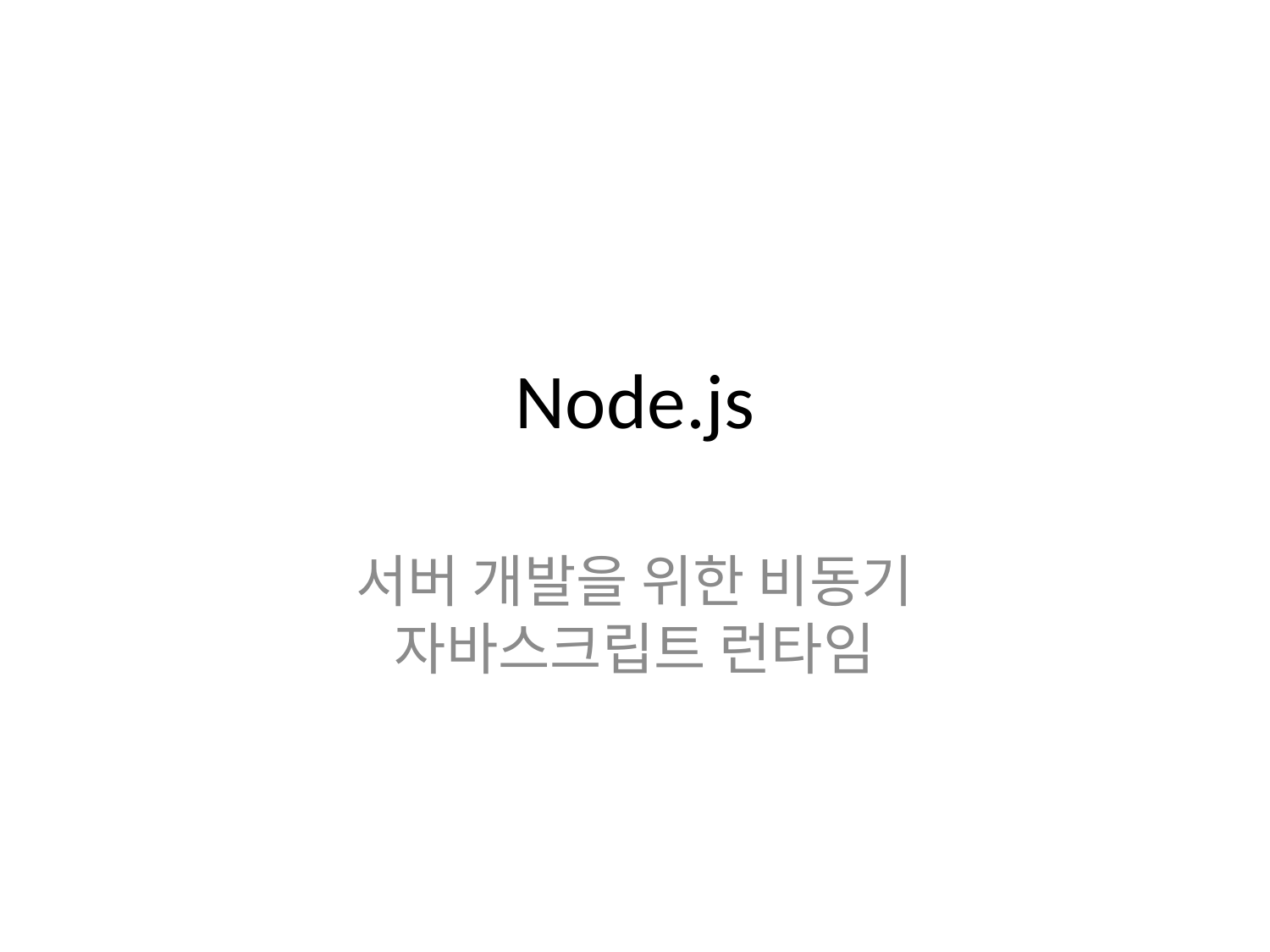

# Node.js
서버 개발을 위한 비동기 자바스크립트 런타임